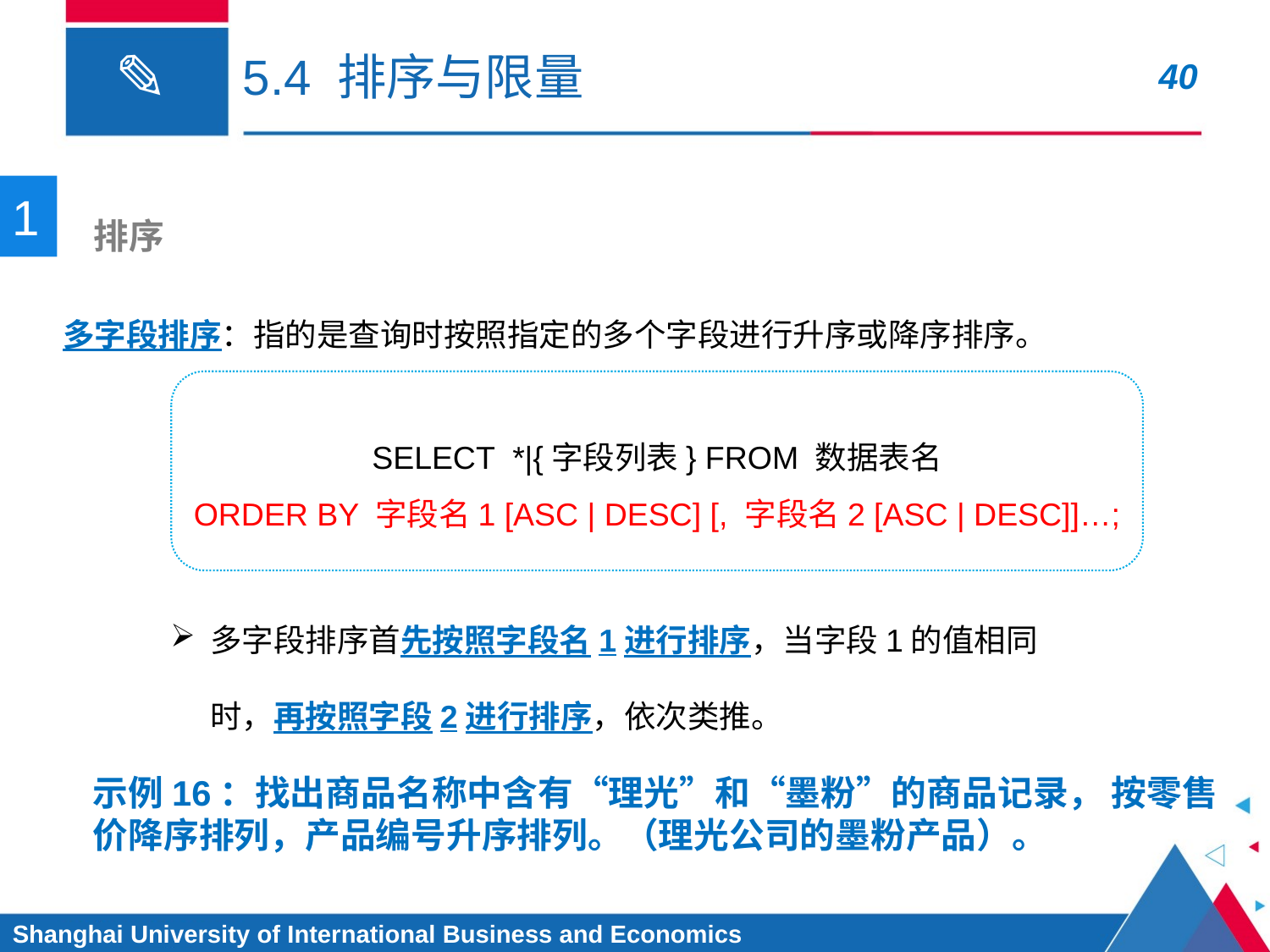

# 5.4 排序与限量

1
  排序
多字段排序：指的是查询时按照指定的多个字段进行升序或降序排序。

SELECT  *|{字段列表} FROM 数据表名
ORDER BY 字段名1 [ASC | DESC] [, 字段名2 [ASC | DESC]]…;
多字段排序首先按照字段名1进行排序，当字段1的值相同时，再按照字段2进行排序，依次类推。
示例16：找出商品名称中含有“理光”和“墨粉”的商品记录， 按零售价降序排列，产品编号升序排列。（理光公司的墨粉产品）。